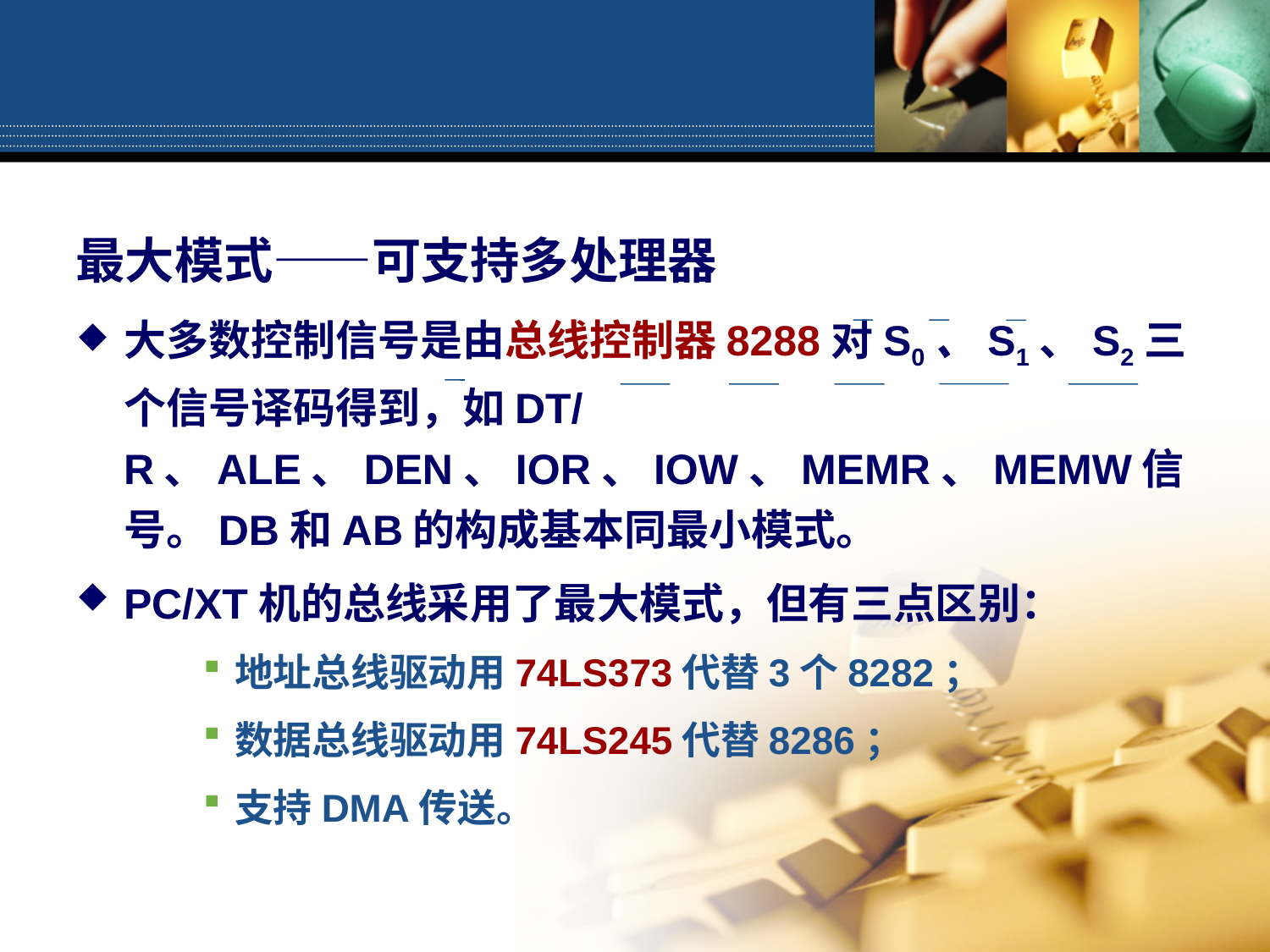

最大模式——可支持多处理器
大多数控制信号是由总线控制器8288对S0、S1、S2三个信号译码得到，如DT/R、ALE、DEN、IOR、IOW、MEMR、MEMW信号。DB和AB的构成基本同最小模式。
PC/XT机的总线采用了最大模式，但有三点区别：
地址总线驱动用74LS373代替3个8282；
数据总线驱动用74LS245代替8286；
支持DMA传送。